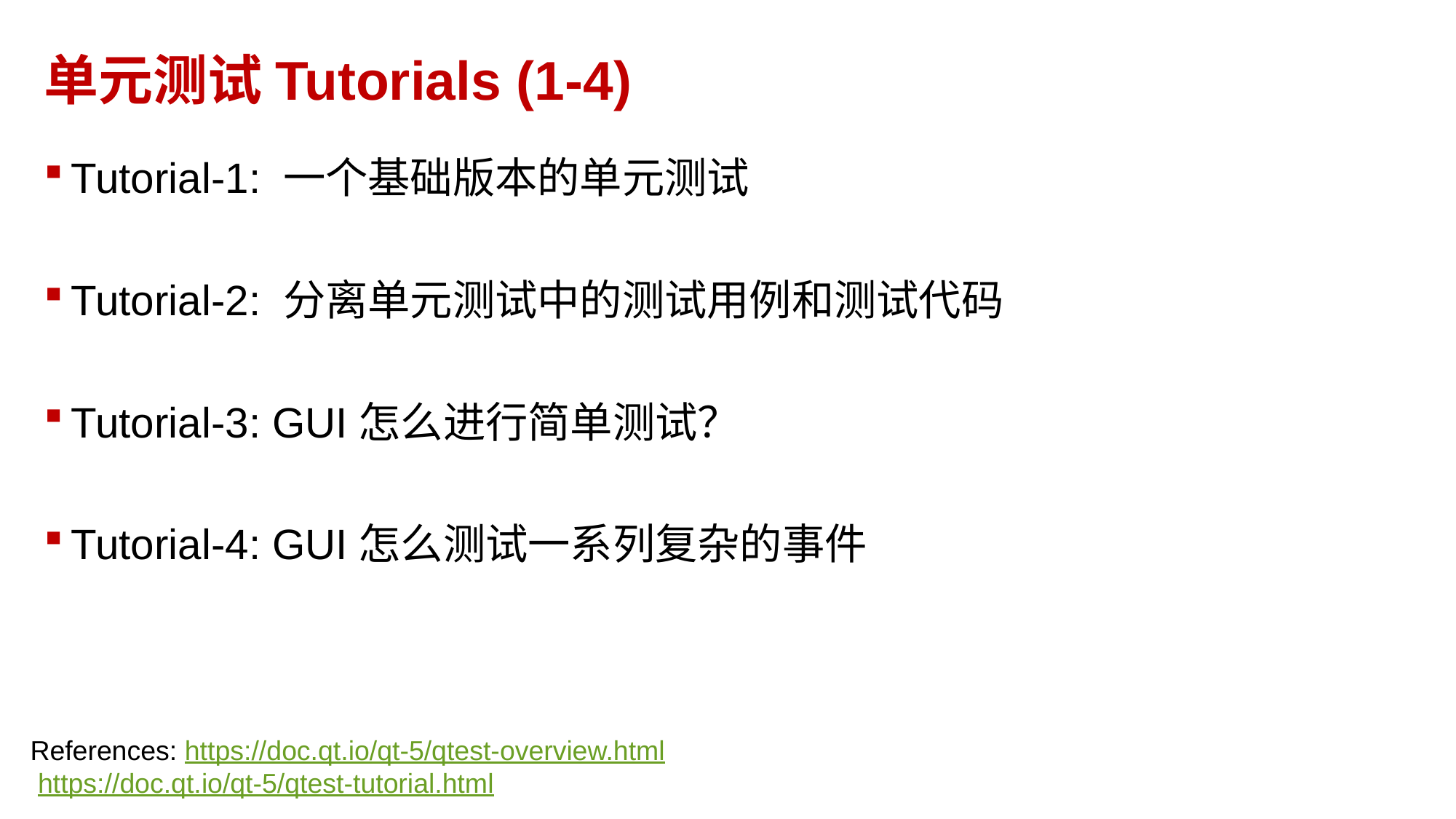

# 单元测试Tutorials (1-4)
Tutorial-1: 一个基础版本的单元测试

Tutorial-2: 分离单元测试中的测试用例和测试代码

Tutorial-3: GUI怎么进行简单测试？

Tutorial-4: GUI怎么测试一系列复杂的事件
References: https://doc.qt.io/qt-5/qtest-overview.html
 https://doc.qt.io/qt-5/qtest-tutorial.html